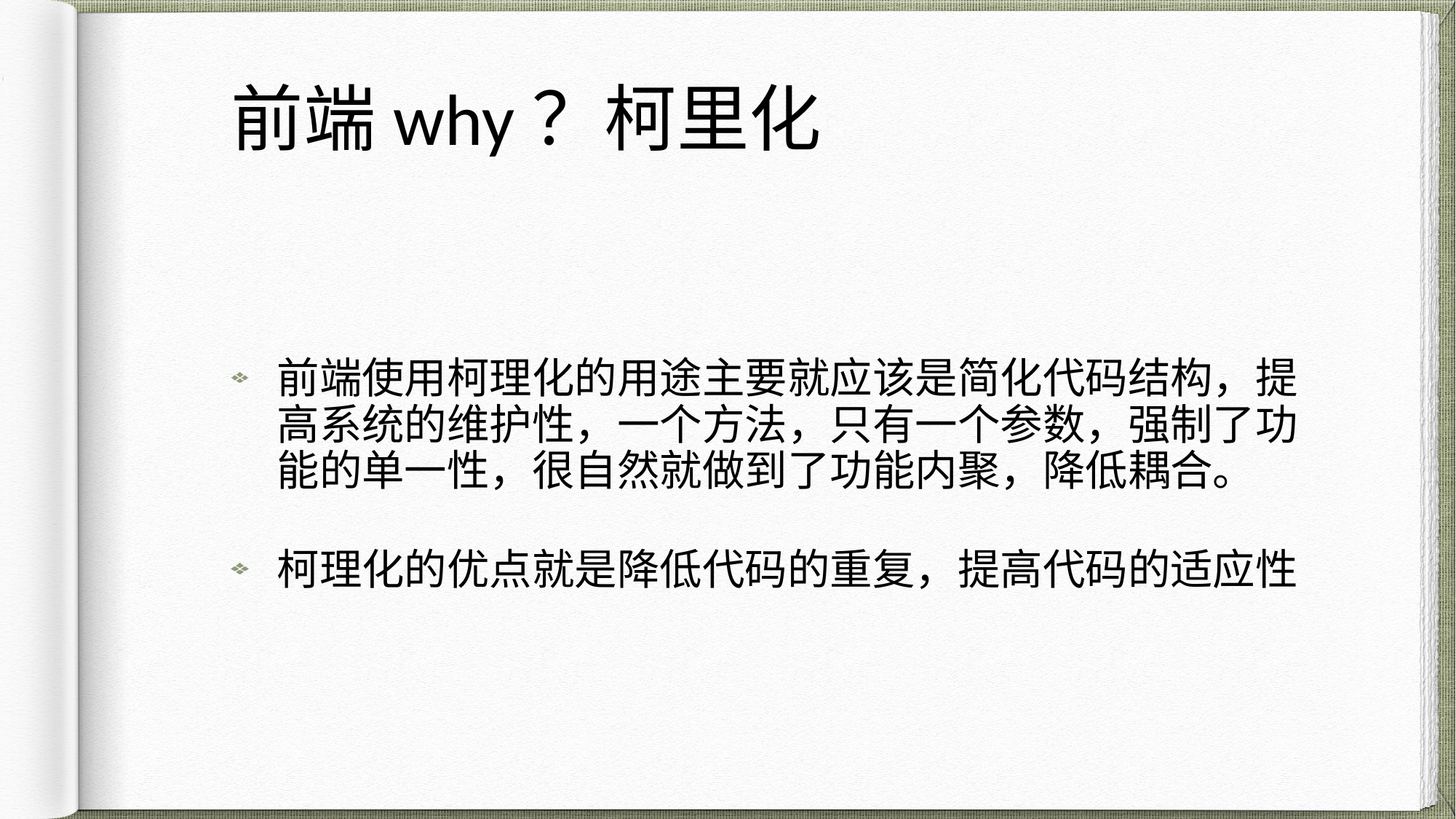

# 前端why？柯里化
前端使用柯理化的用途主要就应该是简化代码结构，提高系统的维护性，一个方法，只有一个参数，强制了功能的单一性，很自然就做到了功能内聚，降低耦合。
柯理化的优点就是降低代码的重复，提高代码的适应性